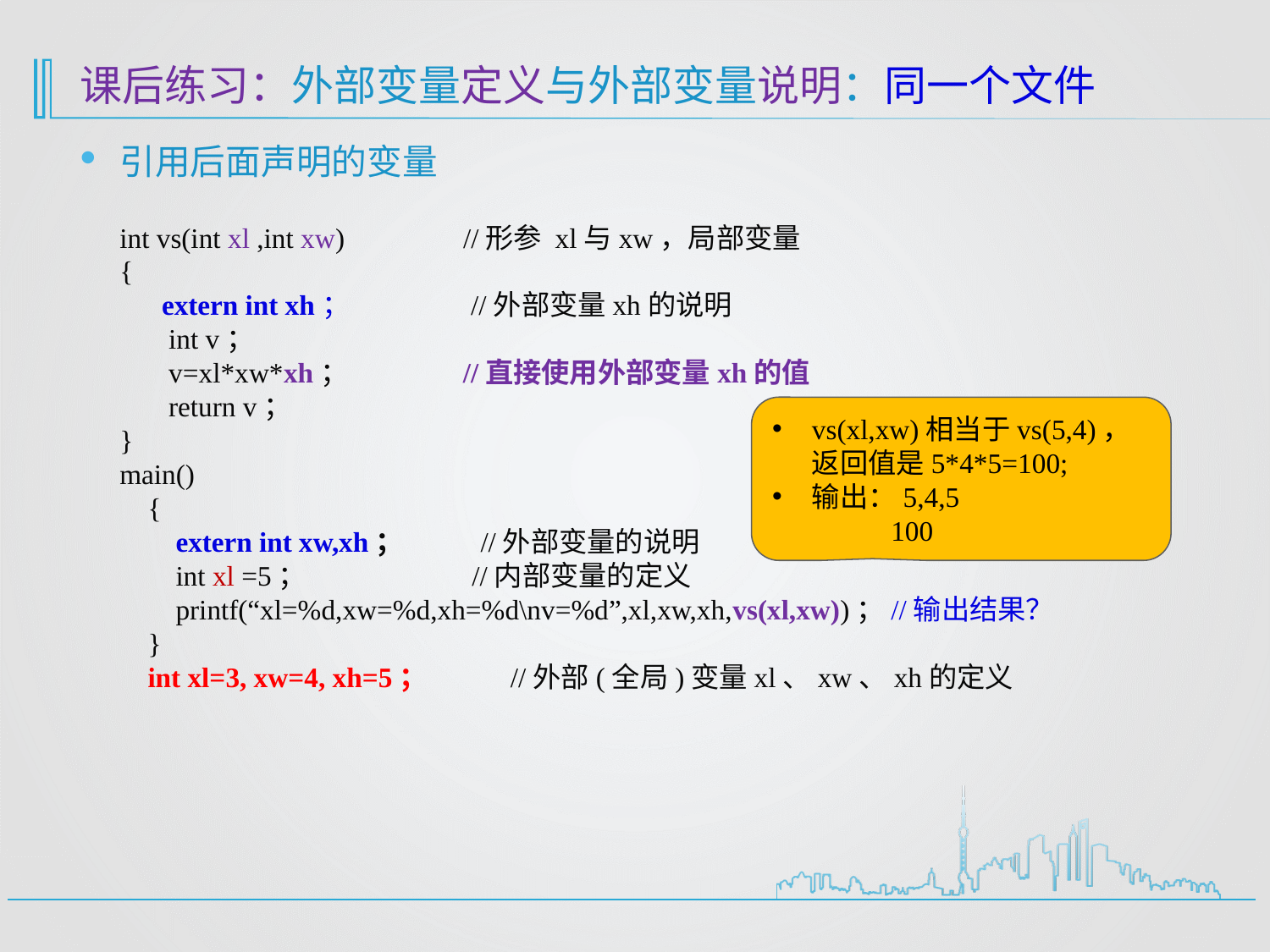

# 课后练习：外部变量定义与外部变量说明：同一个文件
引用后面声明的变量

int vs(int xl ,int xw)                 //形参 xl与xw，局部变量
{
      extern int xh；                  //外部变量xh的说明
       int v；
       v=xl*xw*xh；                 //直接使用外部变量xh的值
       return v；
}
main()
    {
        extern int xw,xh；           //外部变量的说明
        int xl =5；                         //内部变量的定义
        printf(“xl=%d,xw=%d,xh=%d\nv=%d”,xl,xw,xh,vs(xl,xw))；//输出结果？
    }
    int xl=3, xw=4, xh=5；            //外部(全局)变量xl、xw、xh的定义
vs(xl,xw)相当于vs(5,4)，返回值是5*4*5=100;
输出：5,4,5
                 100